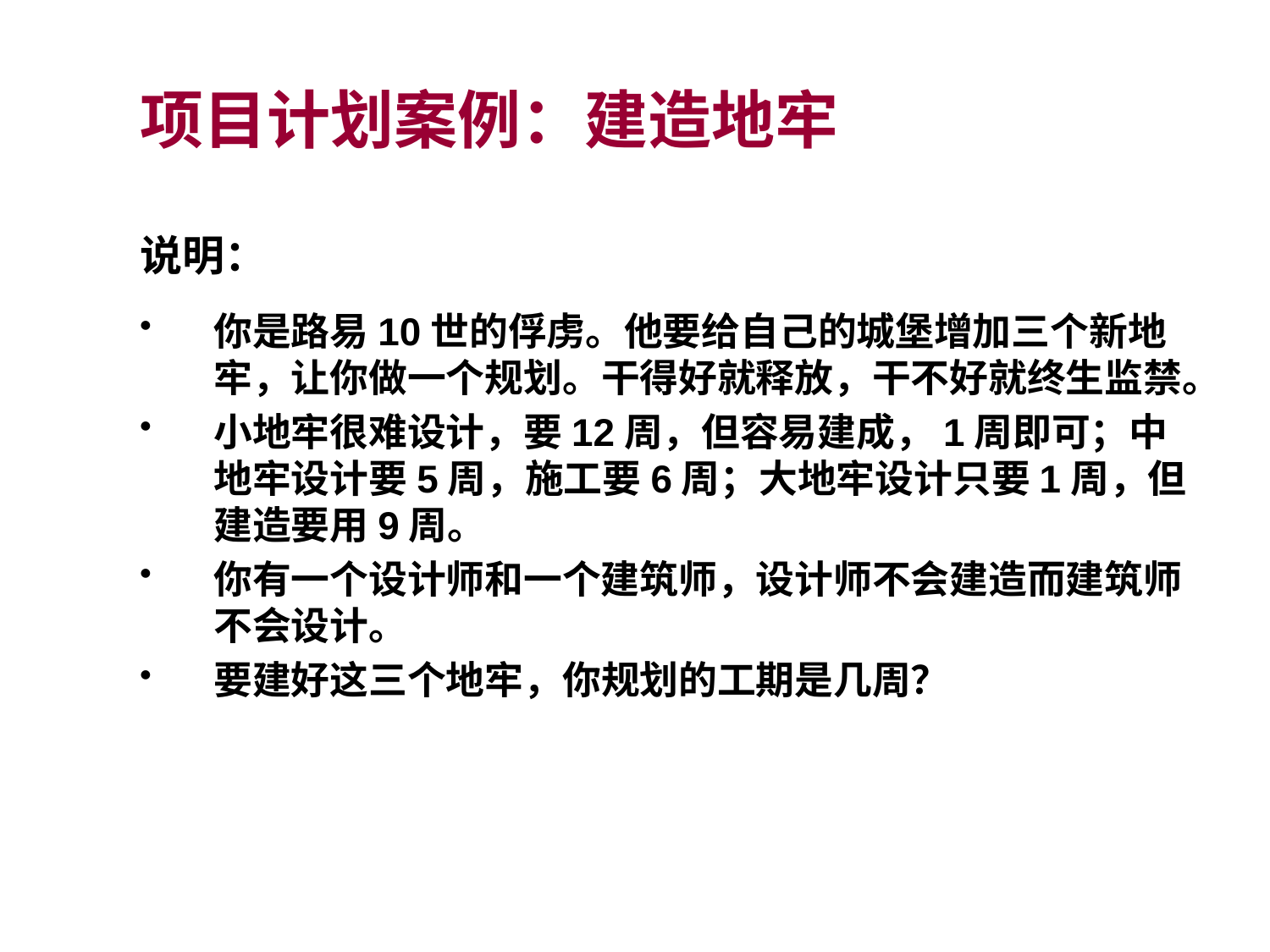

项目计划案例：建造地牢
说明：

你是路易10世的俘虏。他要给自己的城堡增加三个新地牢，让你做一个规划。干得好就释放，干不好就终生监禁。
小地牢很难设计，要12周，但容易建成，1周即可；中地牢设计要5周，施工要6周；大地牢设计只要1周，但建造要用9周。
你有一个设计师和一个建筑师，设计师不会建造而建筑师不会设计。
要建好这三个地牢，你规划的工期是几周？